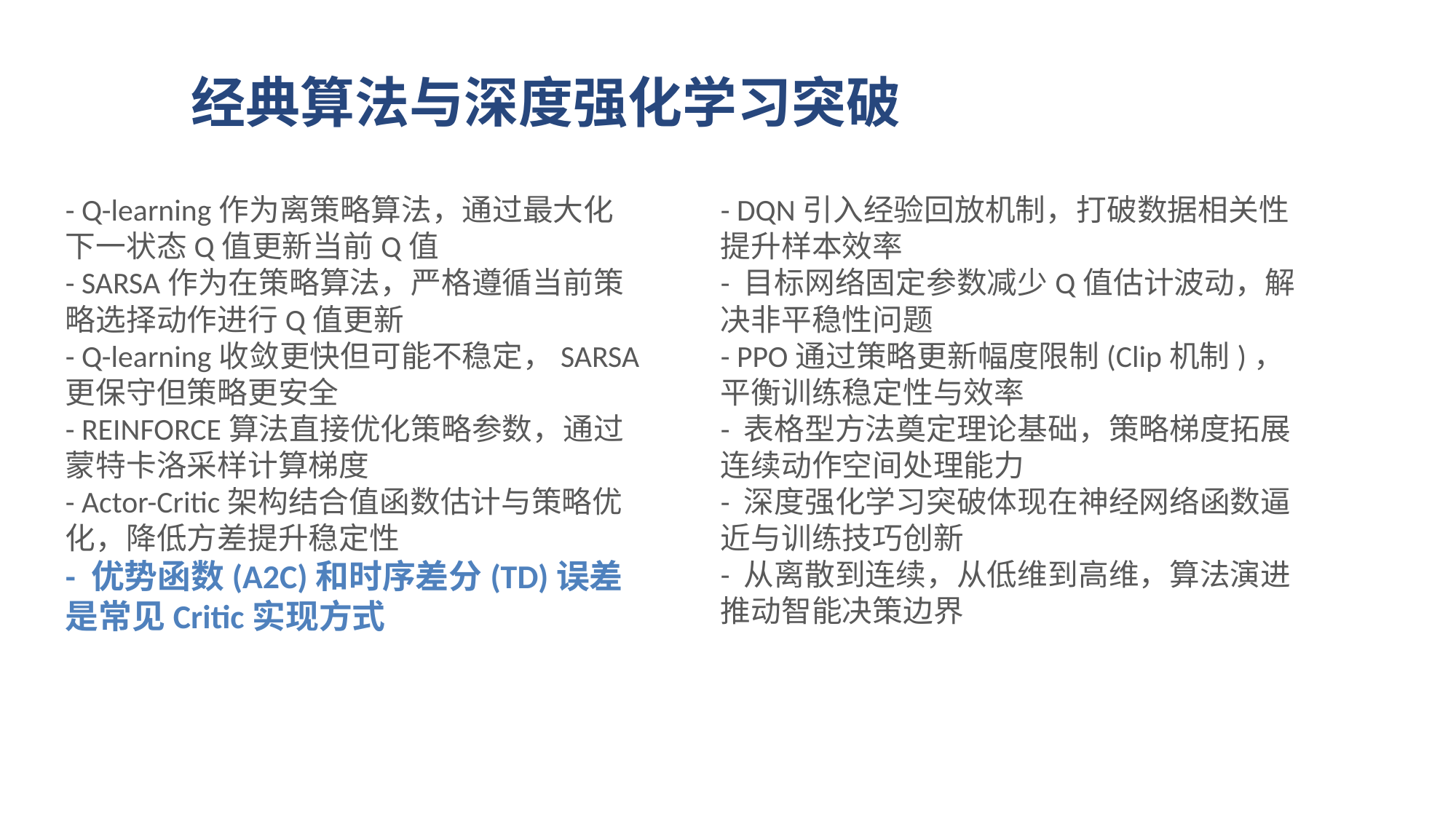

# 经典算法与深度强化学习突破
- Q-learning作为离策略算法，通过最大化下一状态Q值更新当前Q值
- SARSA作为在策略算法，严格遵循当前策略选择动作进行Q值更新
- Q-learning收敛更快但可能不稳定，SARSA更保守但策略更安全
- REINFORCE算法直接优化策略参数，通过蒙特卡洛采样计算梯度
- Actor-Critic架构结合值函数估计与策略优化，降低方差提升稳定性
- 优势函数(A2C)和时序差分(TD)误差是常见Critic实现方式
- DQN引入经验回放机制，打破数据相关性提升样本效率
- 目标网络固定参数减少Q值估计波动，解决非平稳性问题
- PPO通过策略更新幅度限制(Clip机制)，平衡训练稳定性与效率
- 表格型方法奠定理论基础，策略梯度拓展连续动作空间处理能力
- 深度强化学习突破体现在神经网络函数逼近与训练技巧创新
- 从离散到连续，从低维到高维，算法演进推动智能决策边界